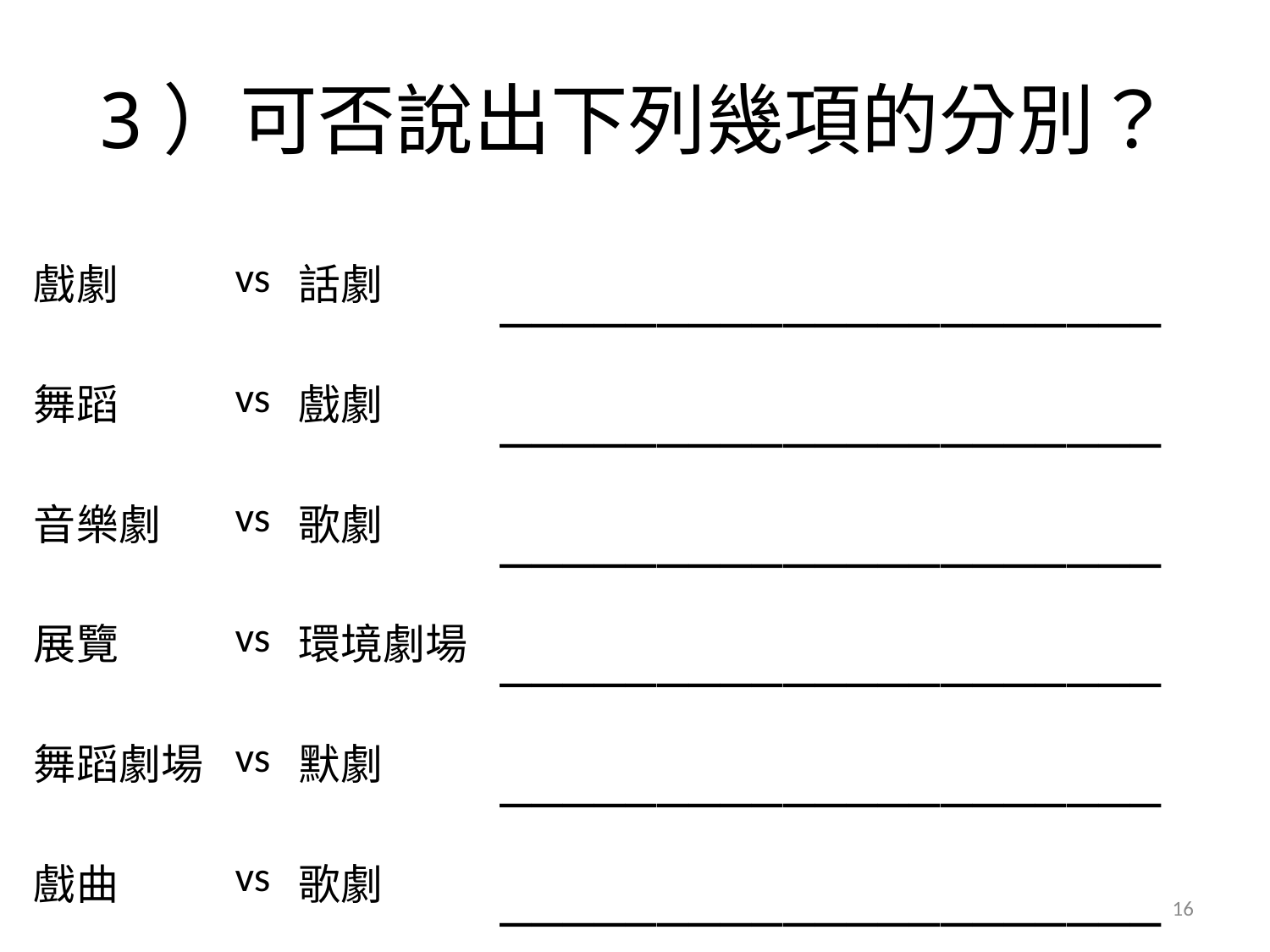

# 3）可否說出下列幾項的分別？
| 戲劇 | vs | 話劇 | \_\_\_\_\_\_\_\_\_\_\_\_\_\_\_\_\_\_\_\_\_ |
| --- | --- | --- | --- |
| 舞蹈 | vs | 戲劇 | \_\_\_\_\_\_\_\_\_\_\_\_\_\_\_\_\_\_\_\_\_ |
| 音樂劇 | vs | 歌劇 | \_\_\_\_\_\_\_\_\_\_\_\_\_\_\_\_\_\_\_\_\_ |
| 展覽 | vs | 環境劇場 | \_\_\_\_\_\_\_\_\_\_\_\_\_\_\_\_\_\_\_\_\_ |
| 舞蹈劇場 | vs | 默劇 | \_\_\_\_\_\_\_\_\_\_\_\_\_\_\_\_\_\_\_\_\_ |
| 戲曲 | vs | 歌劇 | \_\_\_\_\_\_\_\_\_\_\_\_\_\_\_\_\_\_\_\_\_ |
16